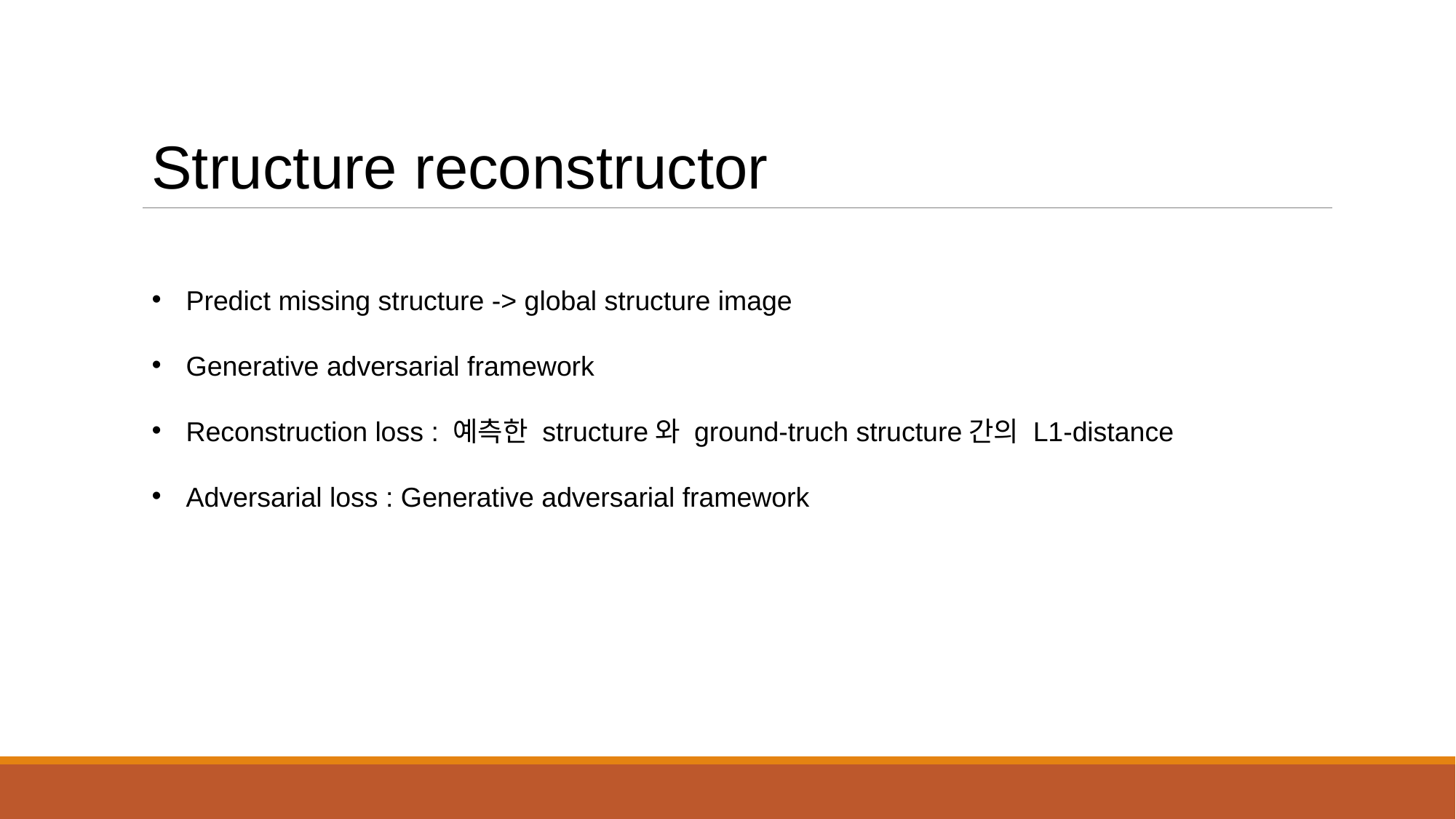

Structure reconstructor

Predict missing structure -> global structure image
Generative adversarial framework
Reconstruction loss : 예측한 structure와 ground-truch structure간의 L1-distance
Adversarial loss : Generative adversarial framework